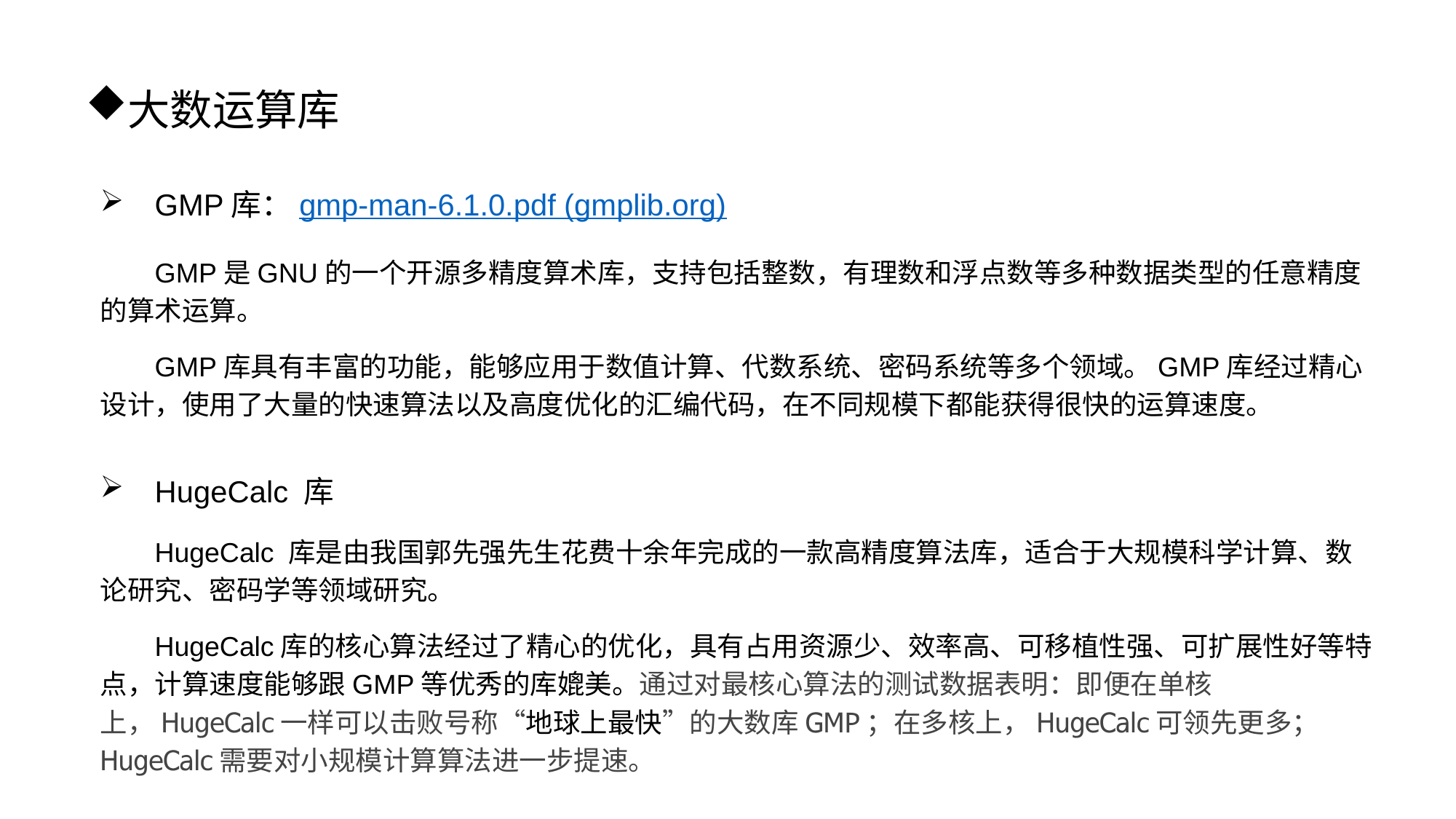

大数运算库
GMP库：gmp-man-6.1.0.pdf (gmplib.org)
GMP是GNU的一个开源多精度算术库，支持包括整数，有理数和浮点数等多种数据类型的任意精度的算术运算。
GMP库具有丰富的功能，能够应用于数值计算、代数系统、密码系统等多个领域。GMP库经过精心设计，使用了大量的快速算法以及高度优化的汇编代码，在不同规模下都能获得很快的运算速度。
HugeCalc 库
HugeCalc 库是由我国郭先强先生花费十余年完成的一款高精度算法库，适合于大规模科学计算、数论研究、密码学等领域研究。
HugeCalc库的核心算法经过了精心的优化，具有占用资源少、效率高、可移植性强、可扩展性好等特点，计算速度能够跟GMP等优秀的库媲美。通过对最核心算法的测试数据表明：即便在单核上，HugeCalc一样可以击败号称“地球上最快”的大数库GMP；在多核上，HugeCalc可领先更多；HugeCalc需要对小规模计算算法进一步提速。